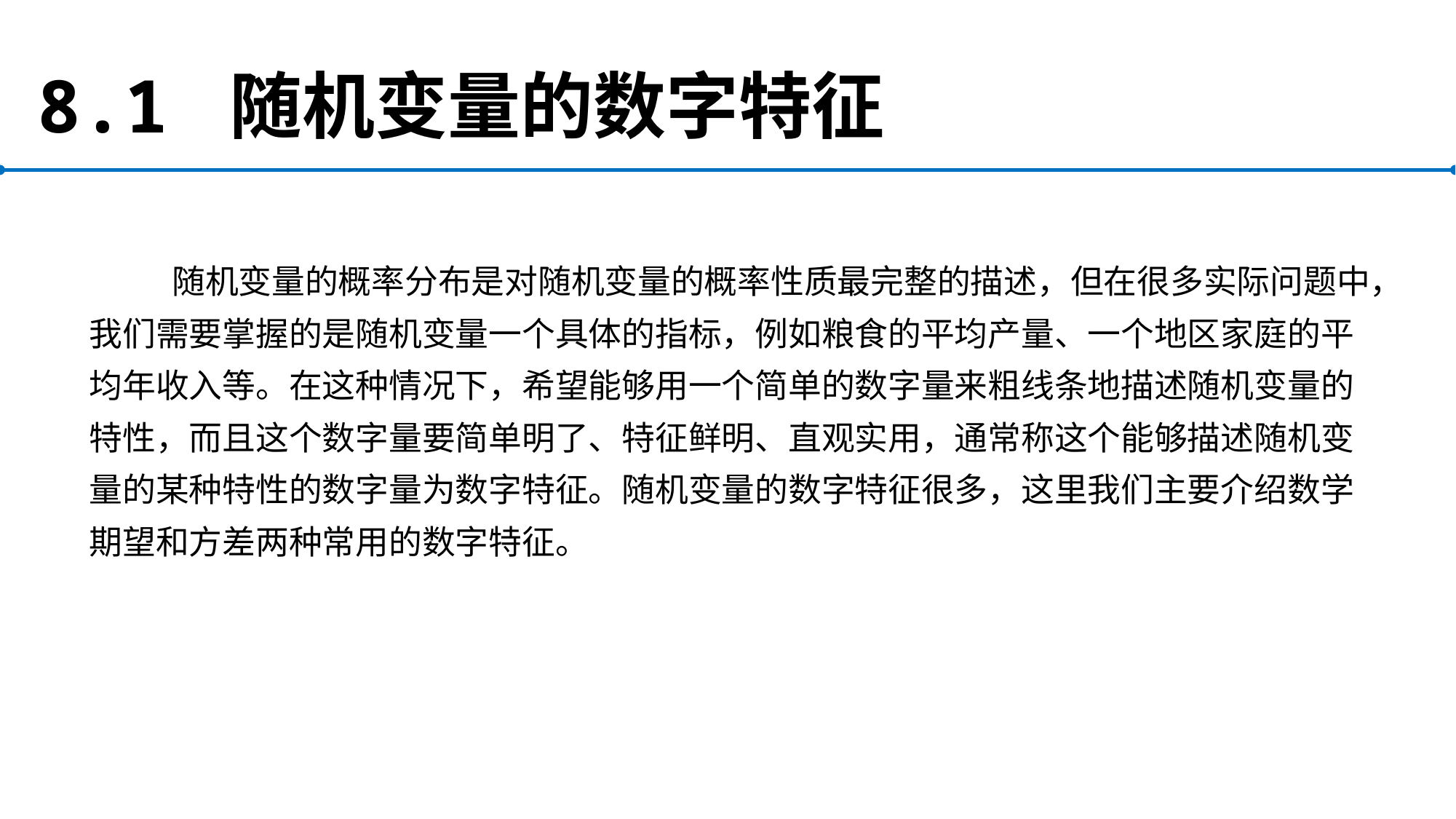

# 8.1 随机变量的数字特征
         随机变量的概率分布是对随机变量的概率性质最完整的描述，但在很多实际问题中，我们需要掌握的是随机变量一个具体的指标，例如粮食的平均产量、一个地区家庭的平均年收入等。在这种情况下，希望能够用一个简单的数字量来粗线条地描述随机变量的特性，而且这个数字量要简单明了、特征鲜明、直观实用，通常称这个能够描述随机变量的某种特性的数字量为数字特征。随机变量的数字特征很多，这里我们主要介绍数学期望和方差两种常用的数字特征。